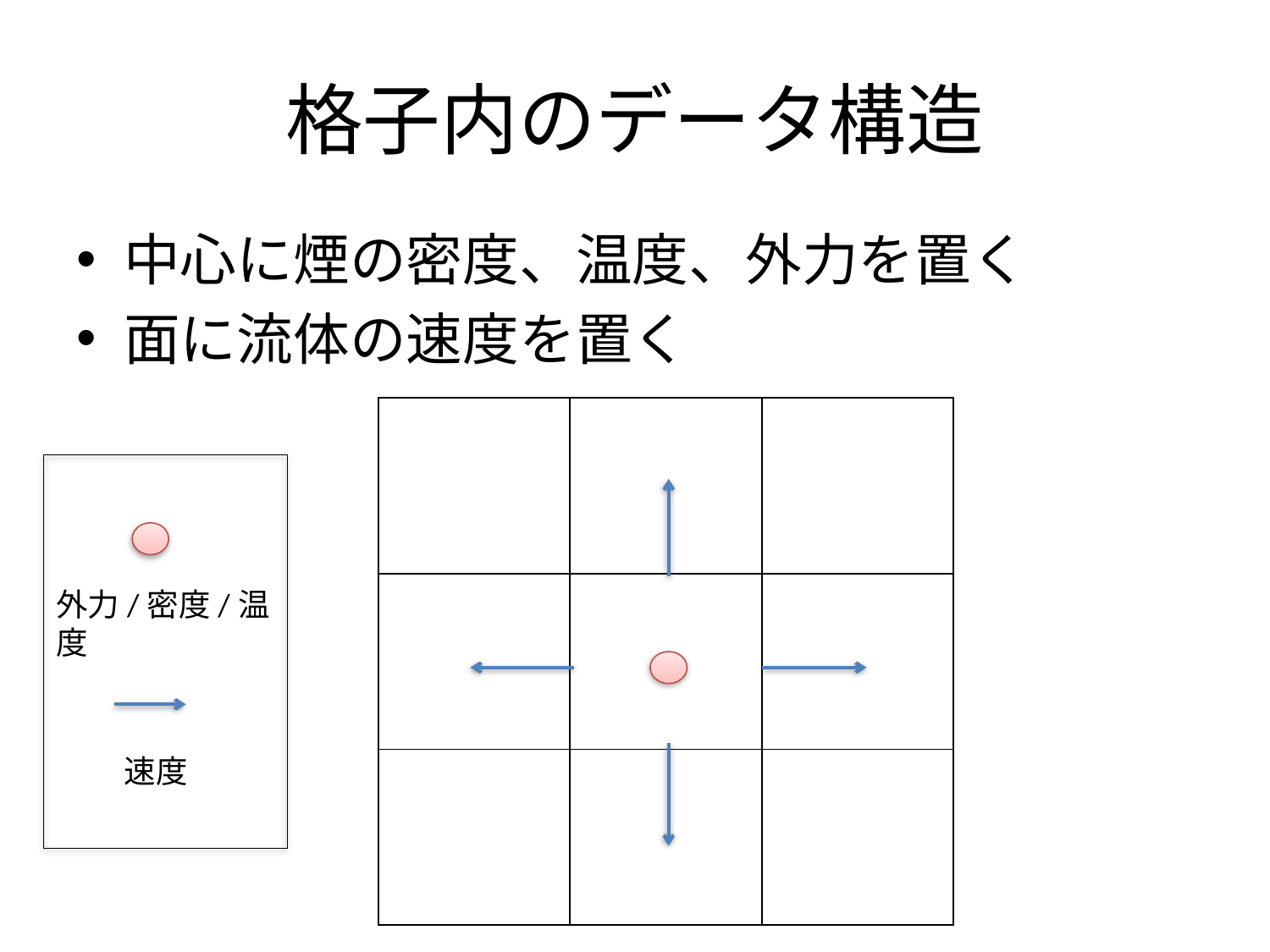

# 格子内のデータ構造
中心に煙の密度、温度、外力を置く
面に流体の速度を置く
|  |  |  |
| --- | --- | --- |
|  |  |  |
|  |  |  |

外力/密度/温度

速度